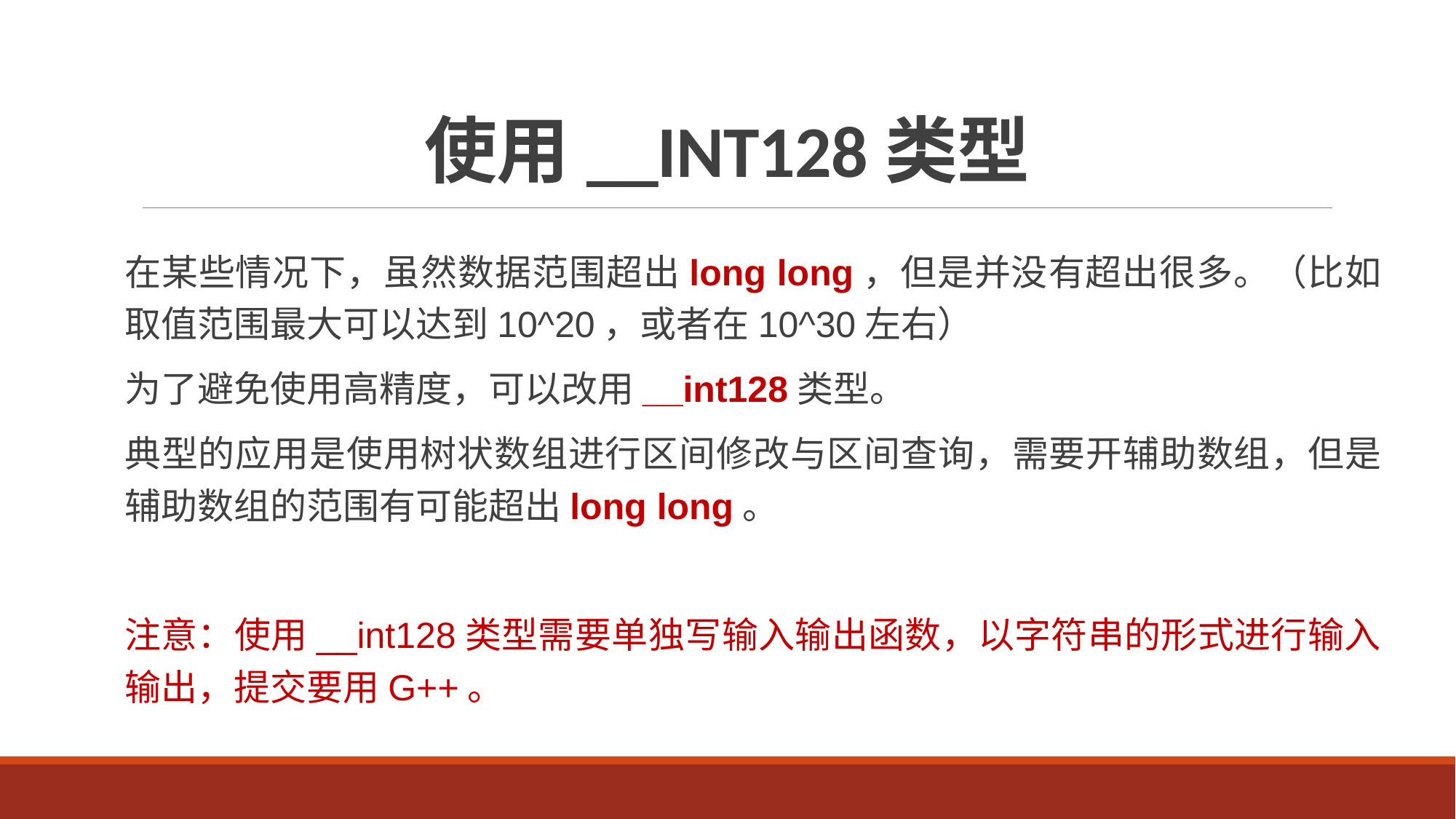

# 使用__INT128类型
在某些情况下，虽然数据范围超出long long，但是并没有超出很多。（比如取值范围最大可以达到10^20，或者在10^30左右）
为了避免使用高精度，可以改用__int128类型。
典型的应用是使用树状数组进行区间修改与区间查询，需要开辅助数组，但是辅助数组的范围有可能超出long long。

注意：使用__int128类型需要单独写输入输出函数，以字符串的形式进行输入输出，提交要用G++。